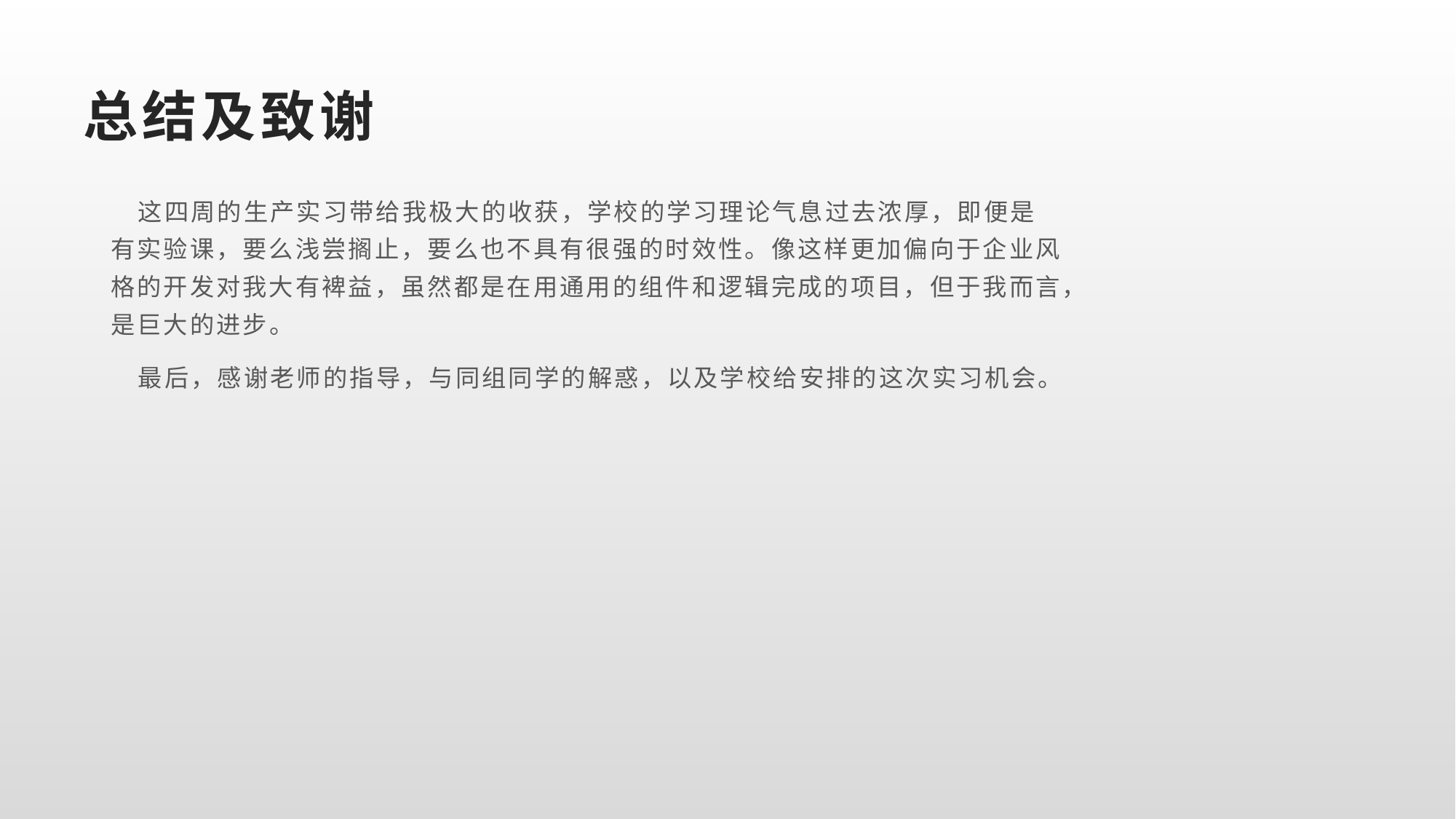

# 总结及致谢
这四周的生产实习带给我极大的收获，学校的学习理论气息过去浓厚，即便是有实验课，要么浅尝搁止，要么也不具有很强的时效性。像这样更加偏向于企业风格的开发对我大有裨益，虽然都是在用通用的组件和逻辑完成的项目，但于我而言，是巨大的进步。
最后，感谢老师的指导，与同组同学的解惑，以及学校给安排的这次实习机会。